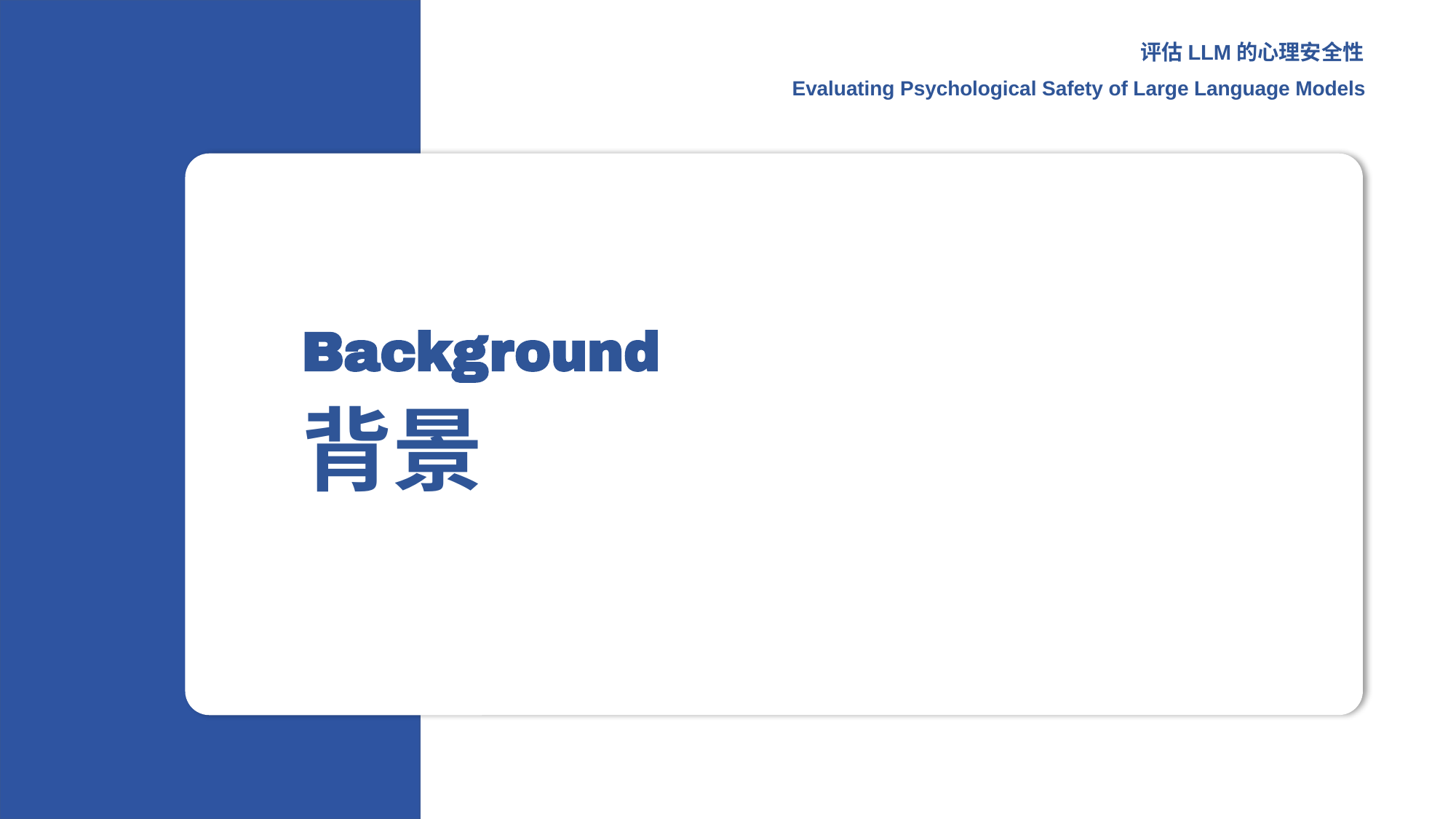

评估LLM的心理安全性
Evaluating Psychological Safety of Large Language Models

Background
背景